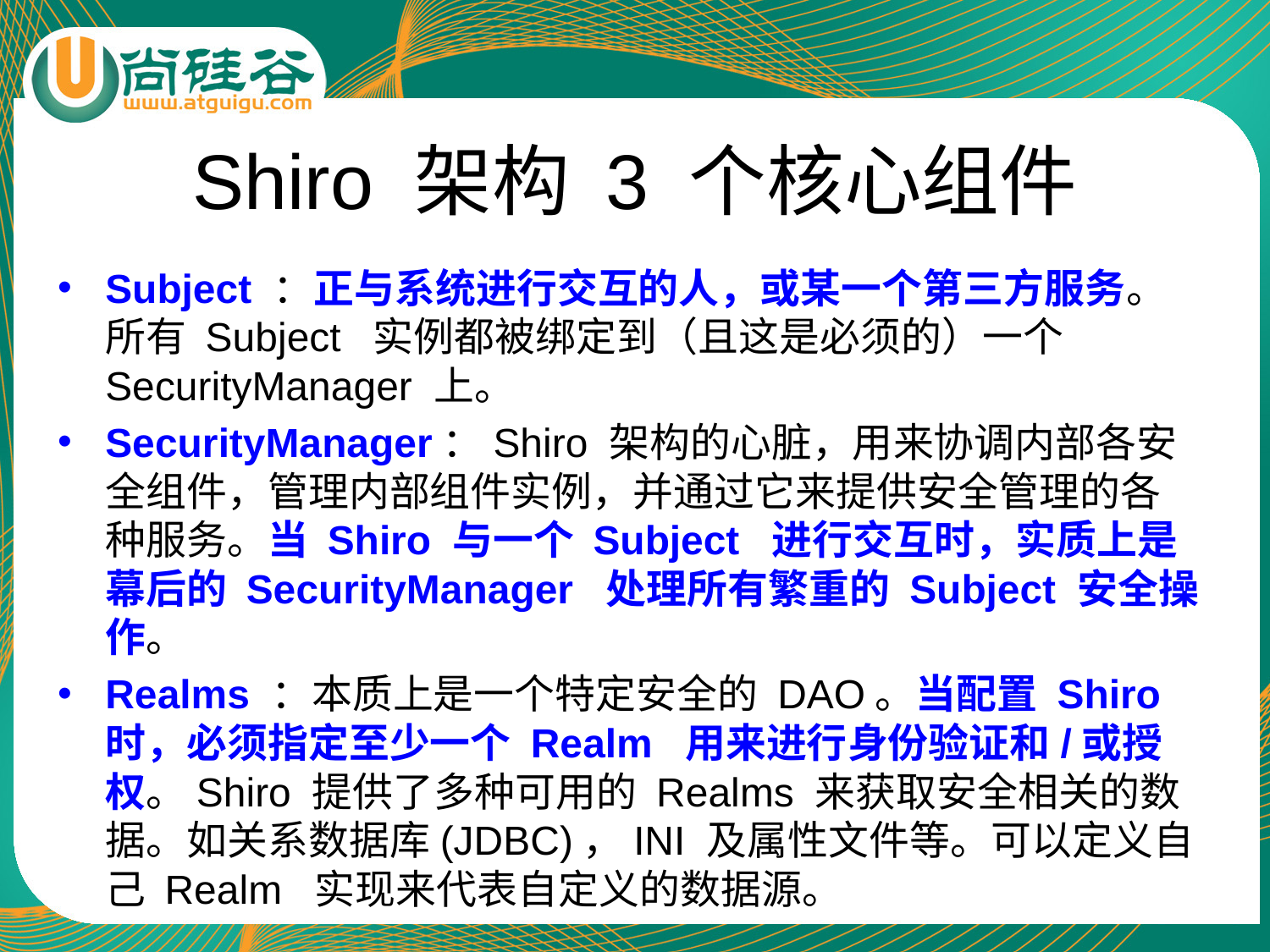

# Shiro 架构 3 个核心组件
Subject ：正与系统进行交互的人，或某一个第三方服务。所有 Subject  实例都被绑定到（且这是必须的）一个SecurityManager 上。
SecurityManager：Shiro 架构的心脏，用来协调内部各安全组件，管理内部组件实例，并通过它来提供安全管理的各种服务。当 Shiro 与一个 Subject  进行交互时，实质上是幕后的 SecurityManager  处理所有繁重的 Subject 安全操作。
Realms ：本质上是一个特定安全的 DAO。当配置 Shiro  时，必须指定至少一个 Realm  用来进行身份验证和/或授权。Shiro 提供了多种可用的 Realms 来获取安全相关的数据。如关系数据库(JDBC)，INI 及属性文件等。可以定义自己 Realm  实现来代表自定义的数据源。